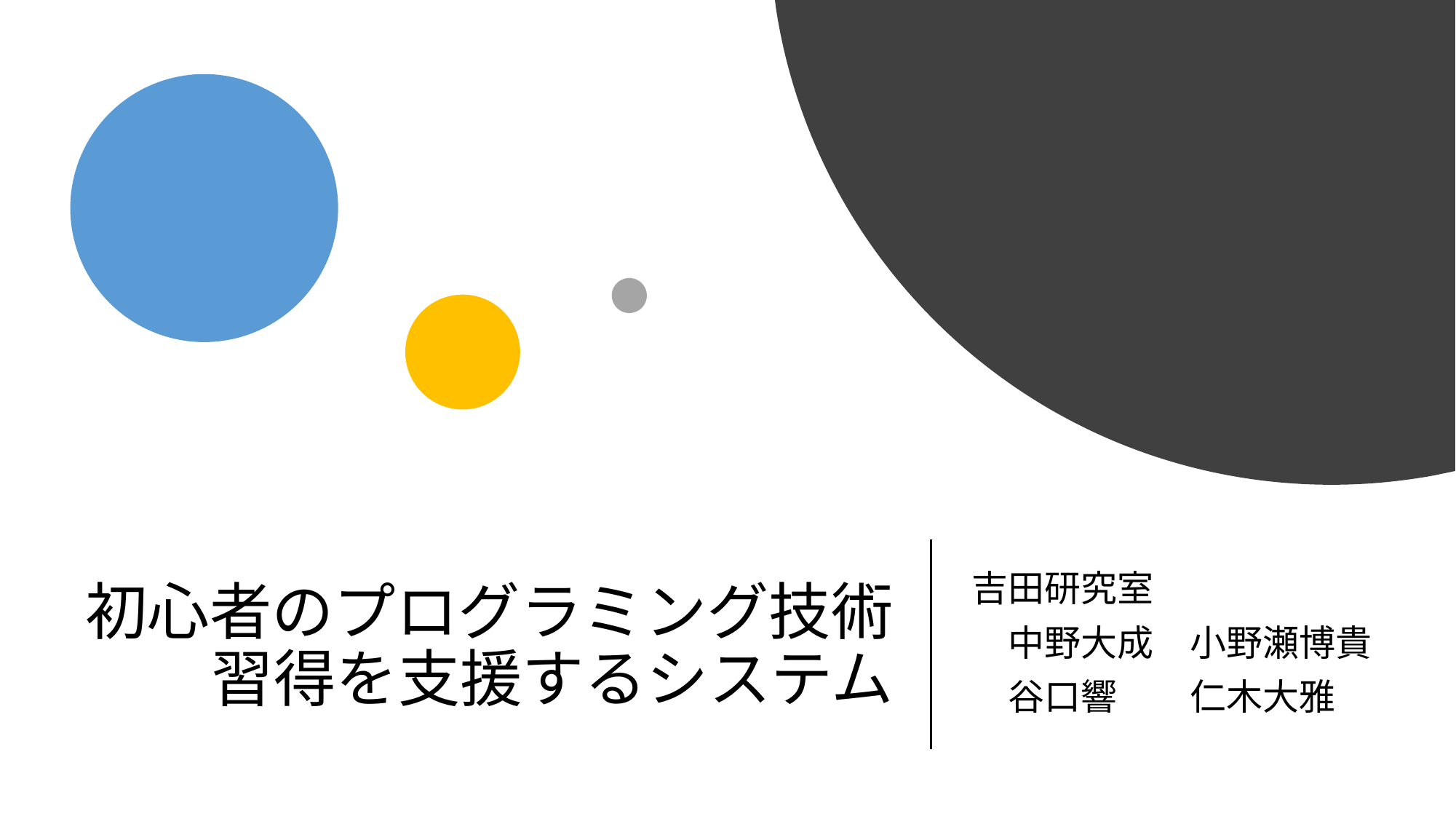

# 初心者のプログラミング技術 習得を支援するシステム
吉田研究室
　中野大成　小野瀬博貴
　谷口響　　仁木大雅